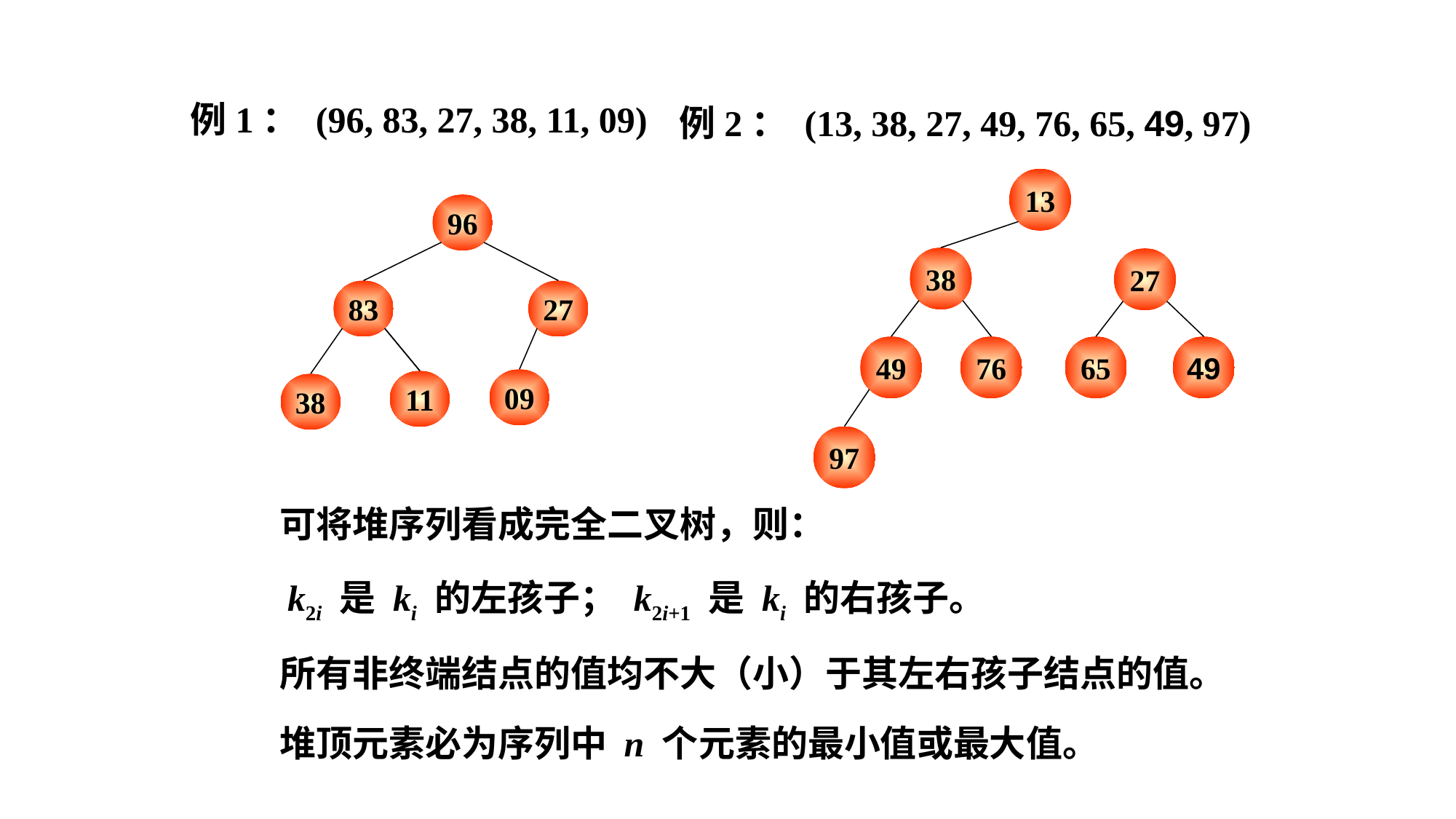

例1： (96, 83, 27, 38, 11, 09)
例2： (13, 38, 27, 49, 76, 65, 49, 97)
13
38
27
49
76
65
49
97
96
83
27
09
11
38
        可将堆序列看成完全二叉树，则：
         k2i 是 ki 的左孩子； k2i+1 是 ki 的右孩子。
        所有非终端结点的值均不大（小）于其左右孩子结点的值。
        堆顶元素必为序列中 n 个元素的最小值或最大值。